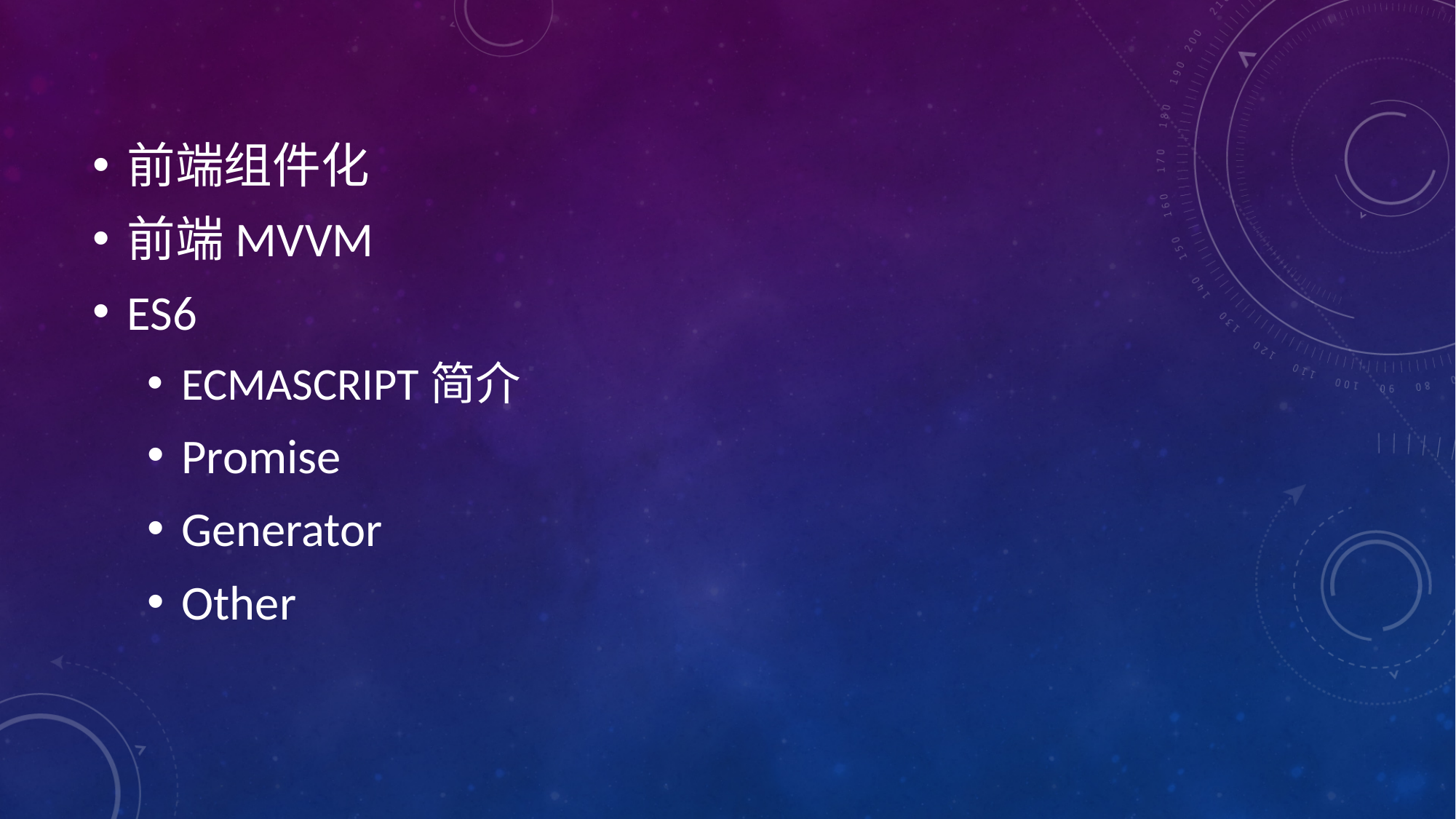

前端组件化
前端MVVM
ES6
ECMASCRIPT简介
Promise
Generator
Other